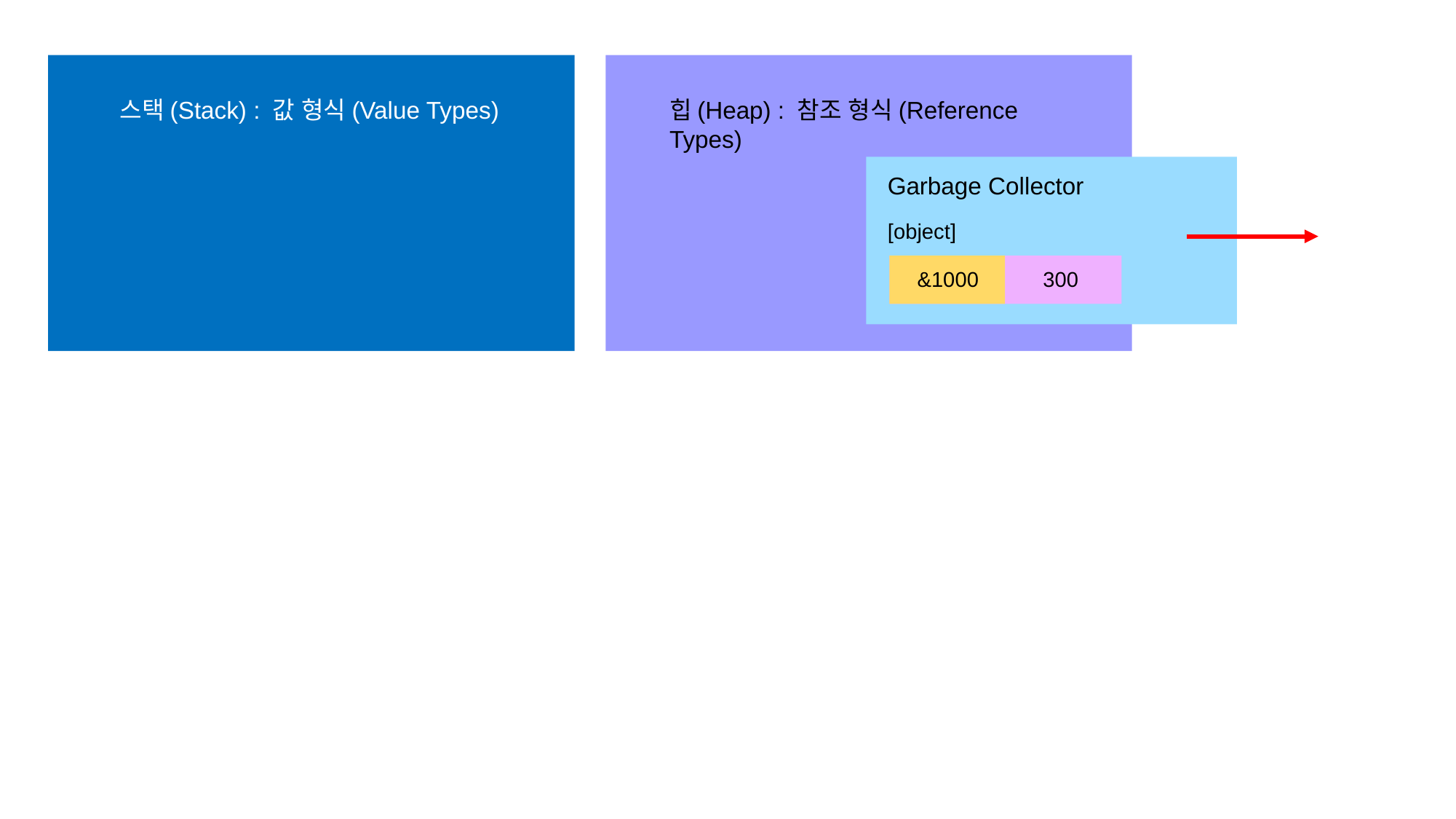

스택(Stack) : 값 형식(Value Types)
힙(Heap) : 참조 형식(Reference Types)

Garbage Collector
[object]

&1000
300
스택(Stack) : 값 형식(Value Types)